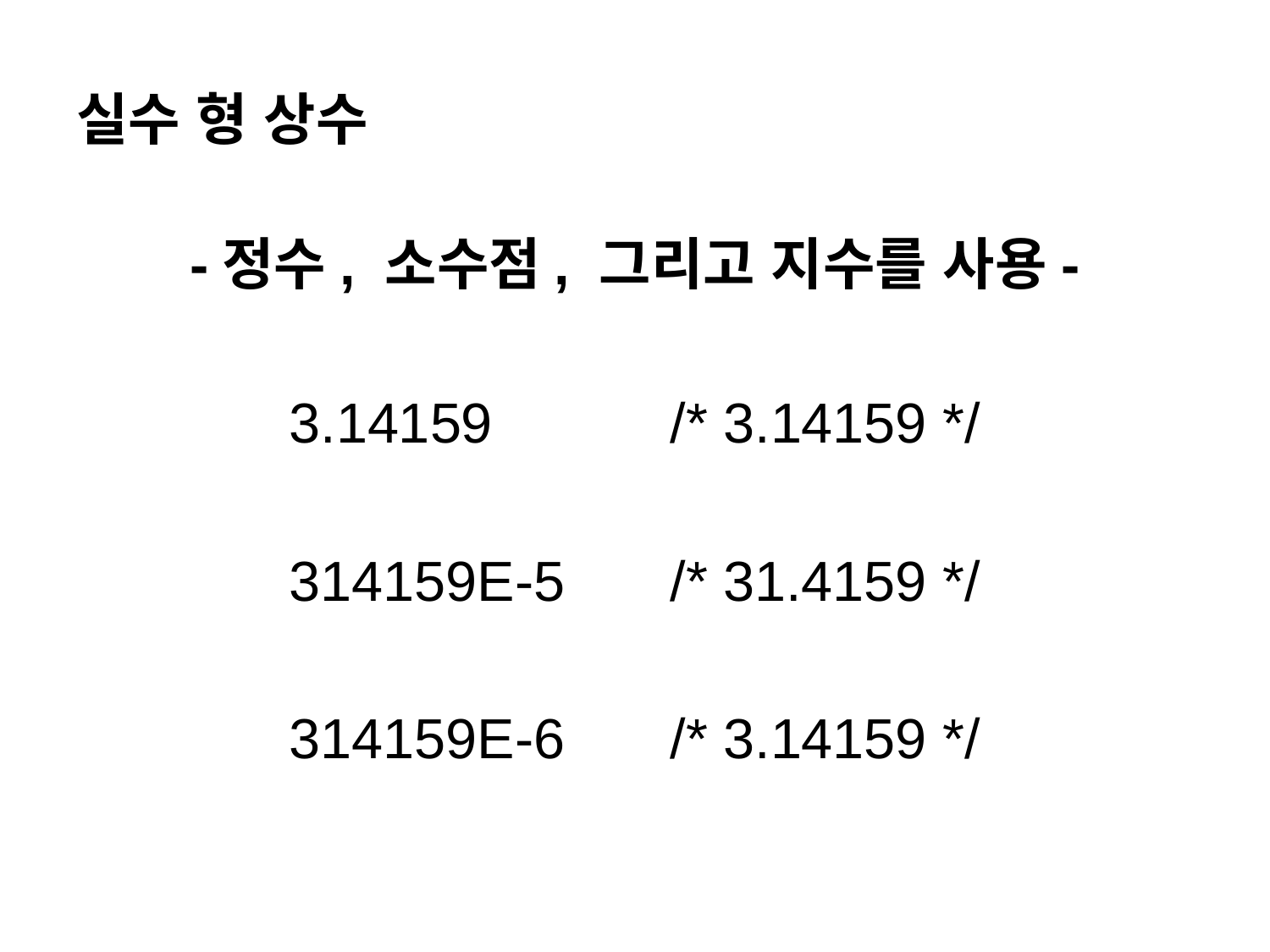

# 실수 형 상수
-정수, 소수점, 그리고 지수를 사용-

3.14159		/* 3.14159 */

314159E-5 	/* 31.4159 */

314159E-6	/* 3.14159 */